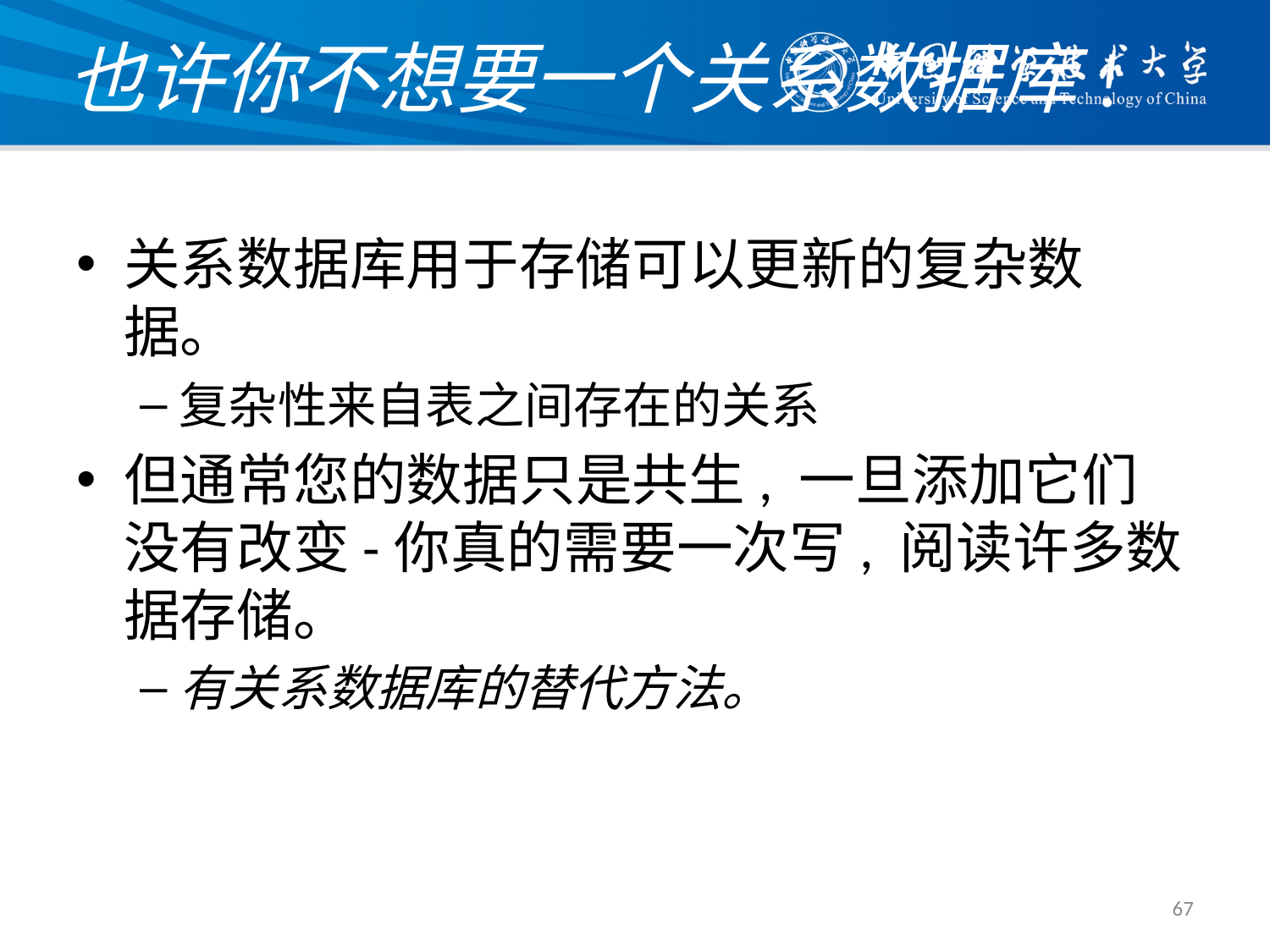

# 也许你不想要一个关系数据库!
关系数据库用于存储可以更新的复杂数据。
复杂性来自表之间存在的关系
但通常您的数据只是共生, 一旦添加它们没有改变-你真的需要一次写, 阅读许多数据存储。
有关系数据库的替代方法。
67